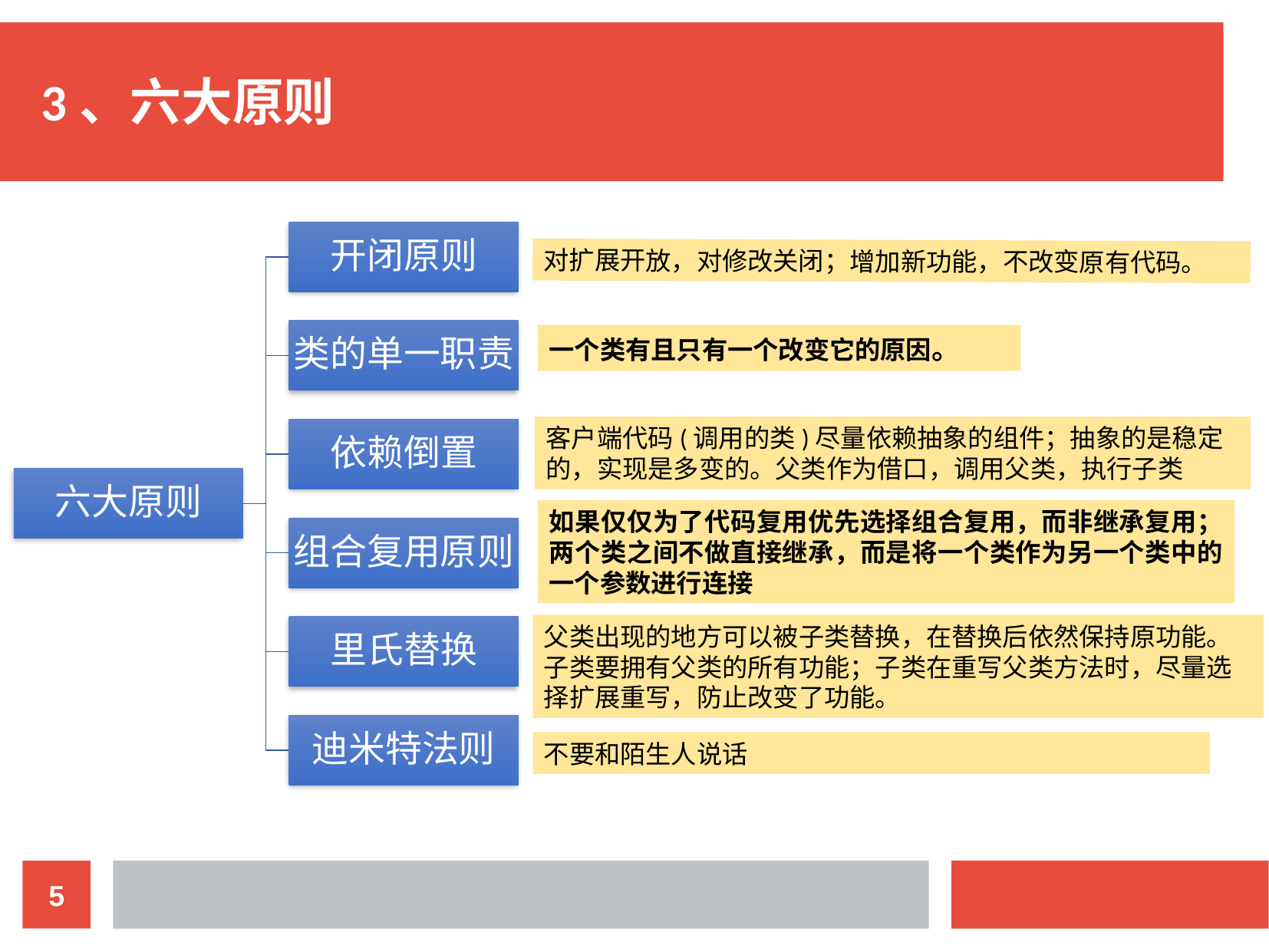

3、六大原则
开闭原则

类的单一职责

依赖倒置

六大原则

组合复用原则
里氏替换
迪米特法则
对扩展开放，对修改关闭；增加新功能，不改变原有代码。
一个类有且只有一个改变它的原因。
客户端代码(调用的类)尽量依赖抽象的组件；抽象的是稳定的，实现是多变的。父类作为借口，调用父类，执行子类
如果仅仅为了代码复用优先选择组合复用，而非继承复用；两个类之间不做直接继承，而是将一个类作为另一个类中的一个参数进行连接
父类出现的地方可以被子类替换，在替换后依然保持原功能。
子类要拥有父类的所有功能；子类在重写父类方法时，尽量选择扩展重写，防止改变了功能。
不要和陌生人说话
5